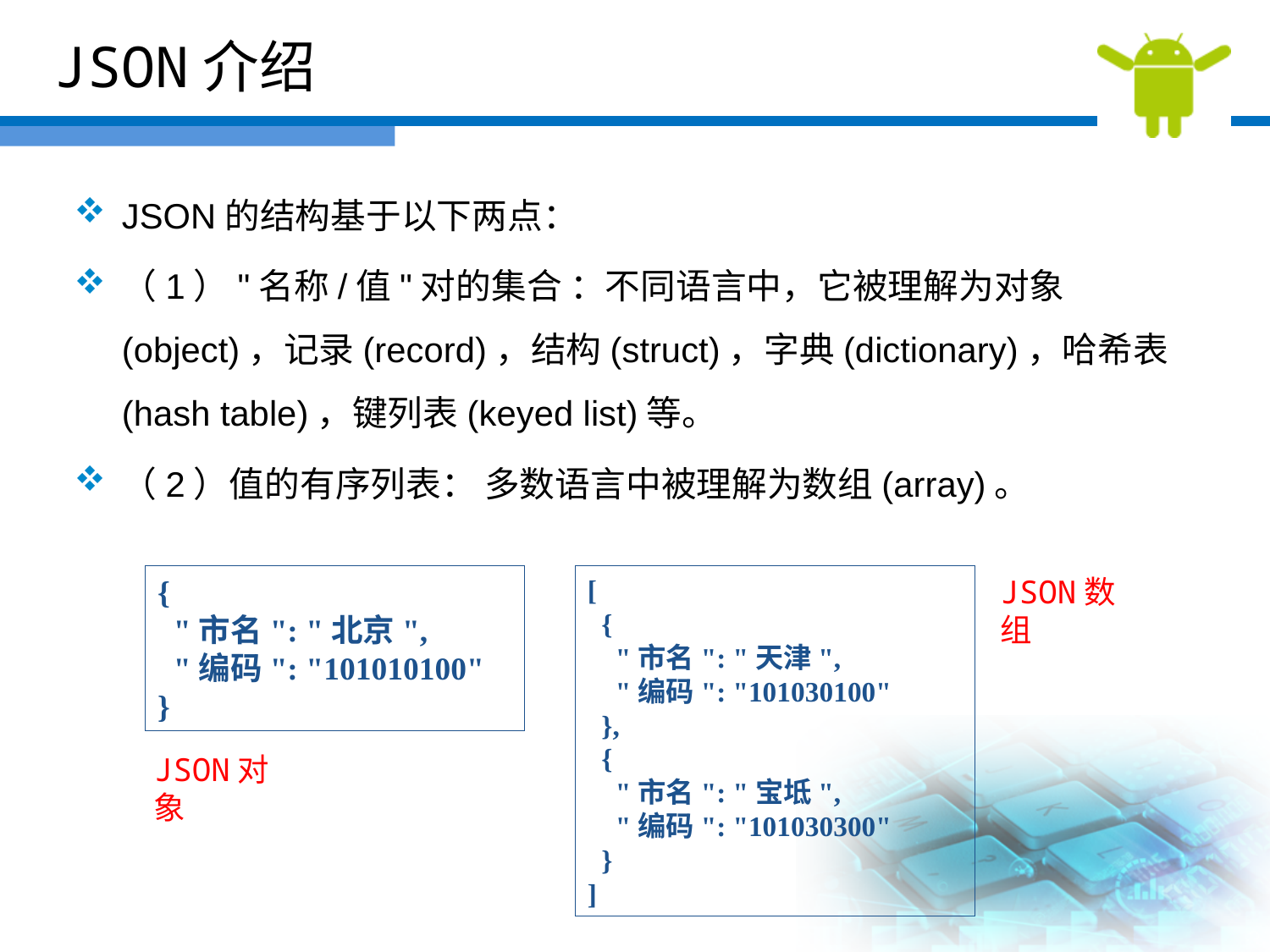

JSON介绍
JSON的结构基于以下两点：
（1）"名称/值"对的集合 ：不同语言中，它被理解为对象(object)，记录(record)，结构(struct)，字典(dictionary)，哈希表(hash table)，键列表(keyed list)等。
（2）值的有序列表： 多数语言中被理解为数组(array)。
{
  "市名": "北京",
  "编码": "101010100"
}
[
  {
    "市名": "天津",
    "编码": "101030100"
  },
  {
    "市名": "宝坻",
    "编码": "101030300"
  }
]
JSON数组
JSON对象